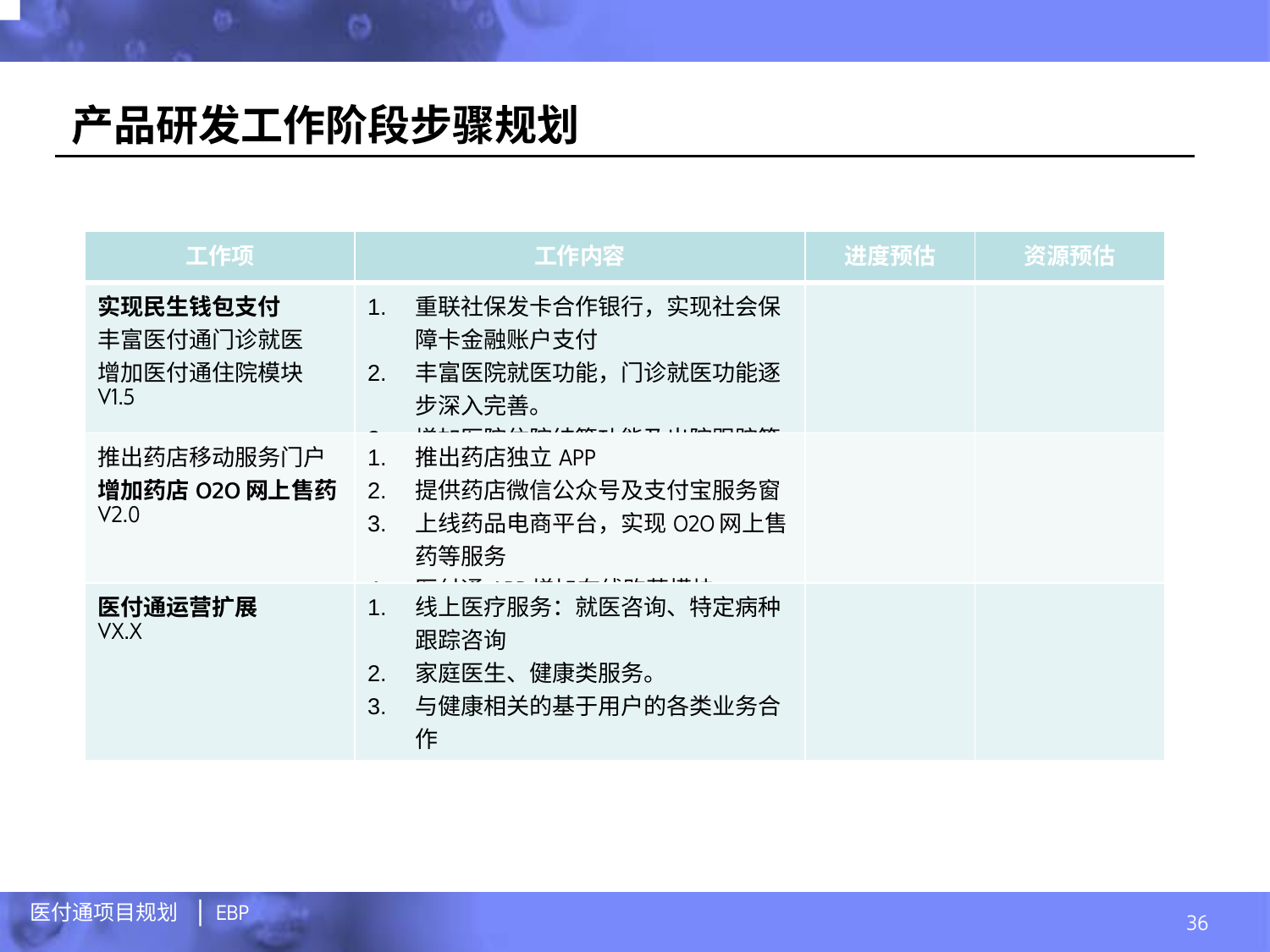

产品研发工作阶段步骤规划
| 工作项 | 工作内容 | 进度预估 | 资源预估 |
| --- | --- | --- | --- |
| 实现民生钱包支付 丰富医付通门诊就医 增加医付通住院模块 V1.5 | 重联社保发卡合作银行，实现社会保障卡金融账户支付 丰富医院就医功能，门诊就医功能逐步深入完善。 增加医院住院结算功能及出院跟踪等 |  |  |
| 推出药店移动服务门户 增加药店O2O网上售药 V2.0 | 推出药店独立APP 提供药店微信公众号及支付宝服务窗 上线药品电商平台，实现O2O网上售药等服务 医付通APP增加在线购药模块 |  |  |
| 医付通运营扩展 VX.X | 线上医疗服务：就医咨询、特定病种跟踪咨询 家庭医生、健康类服务。 与健康相关的基于用户的各类业务合作 |  |  |
36